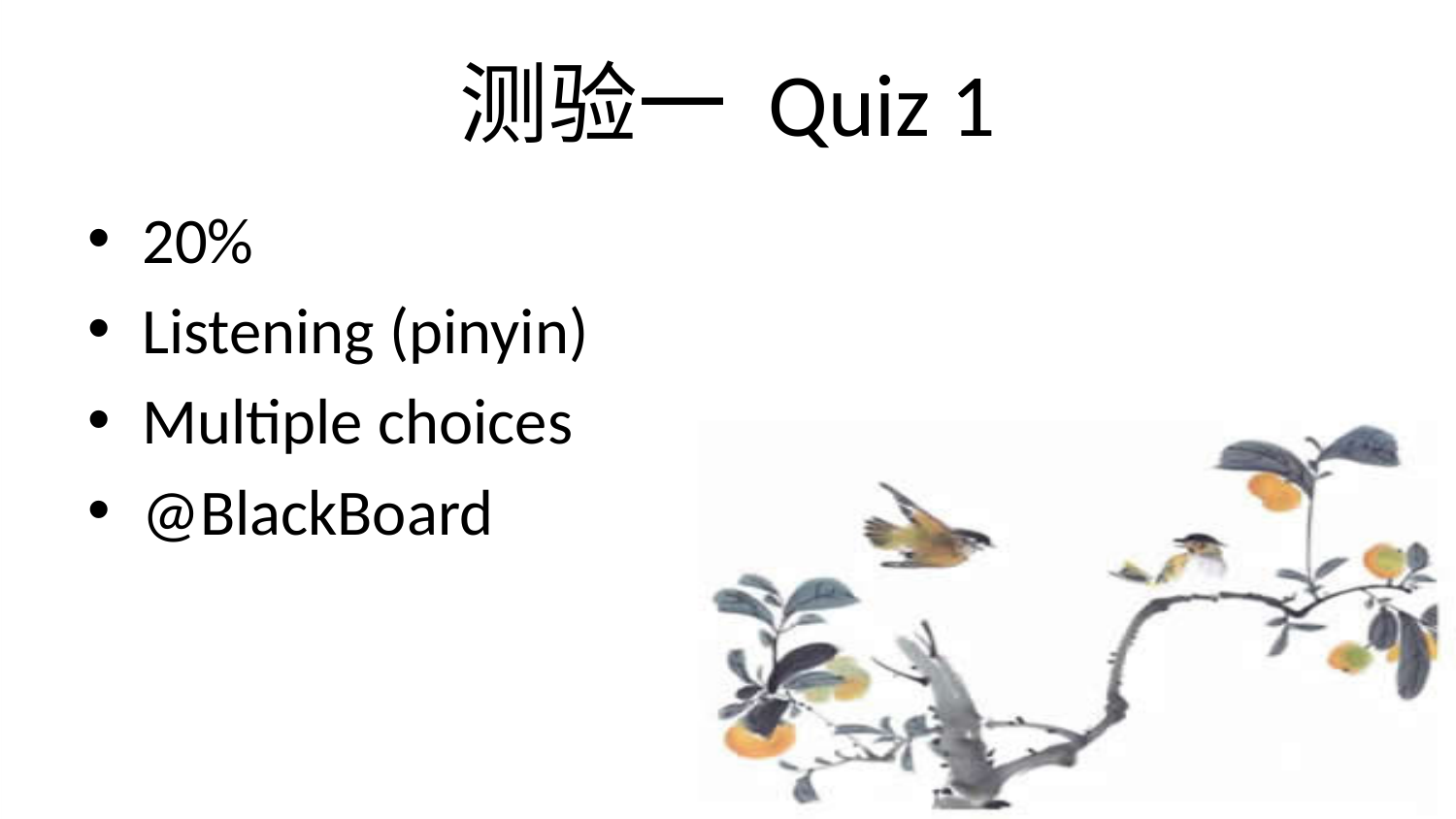

# 测验一 Quiz 1
20%
Listening (pinyin)
Multiple choices
@BlackBoard